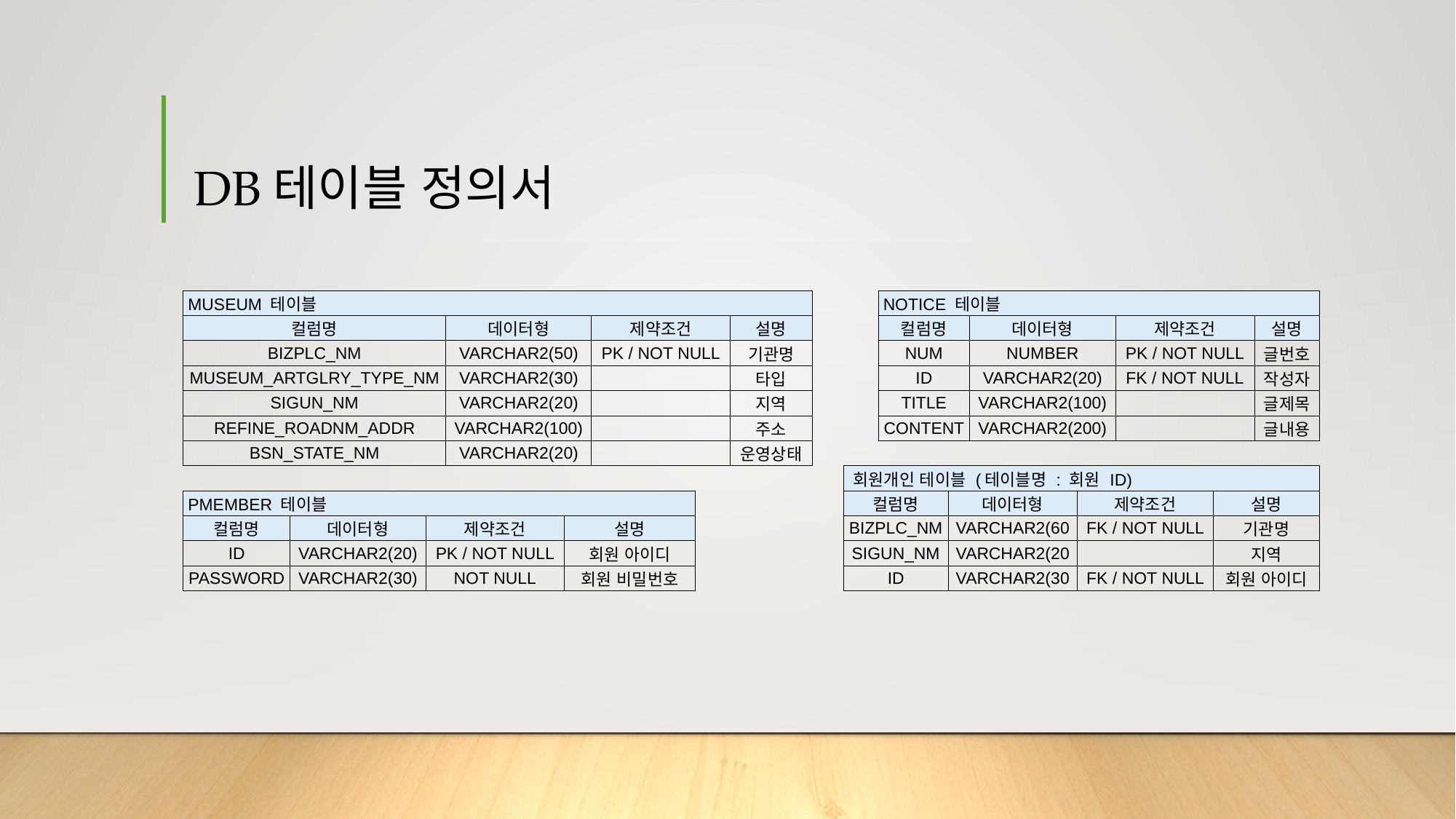

# DB테이블 정의서
| MUSEUM 테이블 |  |  |  |
| --- | --- | --- | --- |
| 컬럼명 | 데이터형 | 제약조건 | 설명 |
| BIZPLC\_NM | VARCHAR2(50) | PK / NOT NULL | 기관명 |
| MUSEUM\_ARTGLRY\_TYPE\_NM | VARCHAR2(30) |  | 타입 |
| SIGUN\_NM | VARCHAR2(20) |  | 지역 |
| REFINE\_ROADNM\_ADDR | VARCHAR2(100) |  | 주소 |
| BSN\_STATE\_NM | VARCHAR2(20) |  | 운영상태 |
| NOTICE 테이블 |  |  |  |
| --- | --- | --- | --- |
| 컬럼명 | 데이터형 | 제약조건 | 설명 |
| NUM | NUMBER | PK / NOT NULL | 글번호 |
| ID | VARCHAR2(20) | FK / NOT NULL | 작성자 |
| TITLE | VARCHAR2(100) |  | 글제목 |
| CONTENT | VARCHAR2(200) |  | 글내용 |
| 회원개인 테이블 (테이블명 : 회원 ID) |  |  |  |
| --- | --- | --- | --- |
| 컬럼명 | 데이터형 | 제약조건 | 설명 |
| BIZPLC\_NM | VARCHAR2(60 | FK / NOT NULL | 기관명 |
| SIGUN\_NM | VARCHAR2(20 |  | 지역 |
| ID | VARCHAR2(30 | FK / NOT NULL | 회원 아이디 |
| PMEMBER 테이블 |  |  |  |
| --- | --- | --- | --- |
| 컬럼명 | 데이터형 | 제약조건 | 설명 |
| ID | VARCHAR2(20) | PK / NOT NULL | 회원 아이디 |
| PASSWORD | VARCHAR2(30) | NOT NULL | 회원 비밀번호 |